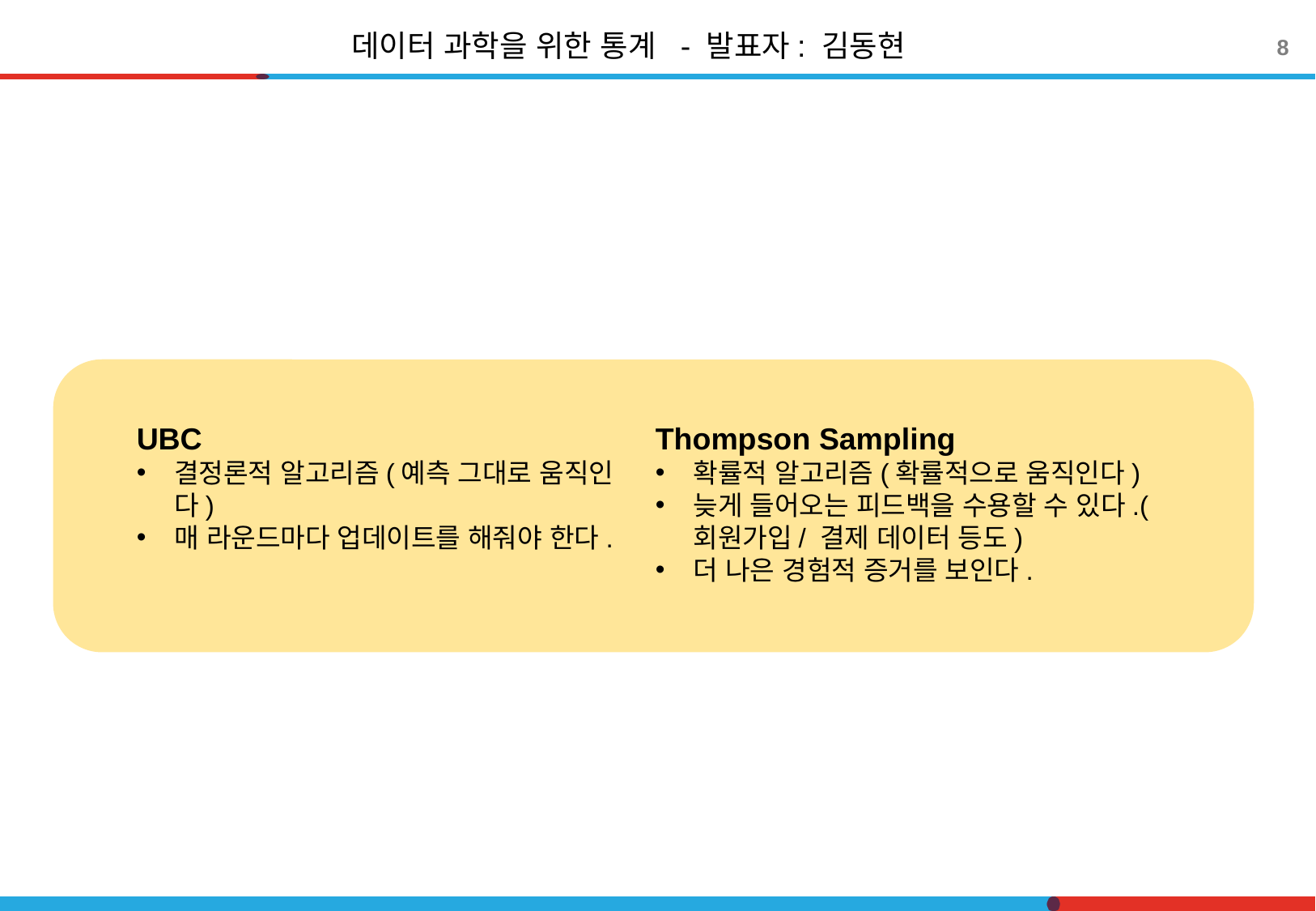

데이터 과학을 위한 통계  - 발표자: 김동현
8

UBC
결정론적 알고리즘(예측 그대로 움직인다)
매 라운드마다 업데이트를 해줘야 한다.
Thompson Sampling
확률적 알고리즘(확률적으로 움직인다)
늦게 들어오는 피드백을 수용할 수 있다.(회원가입/ 결제 데이터 등도)
더 나은 경험적 증거를 보인다.